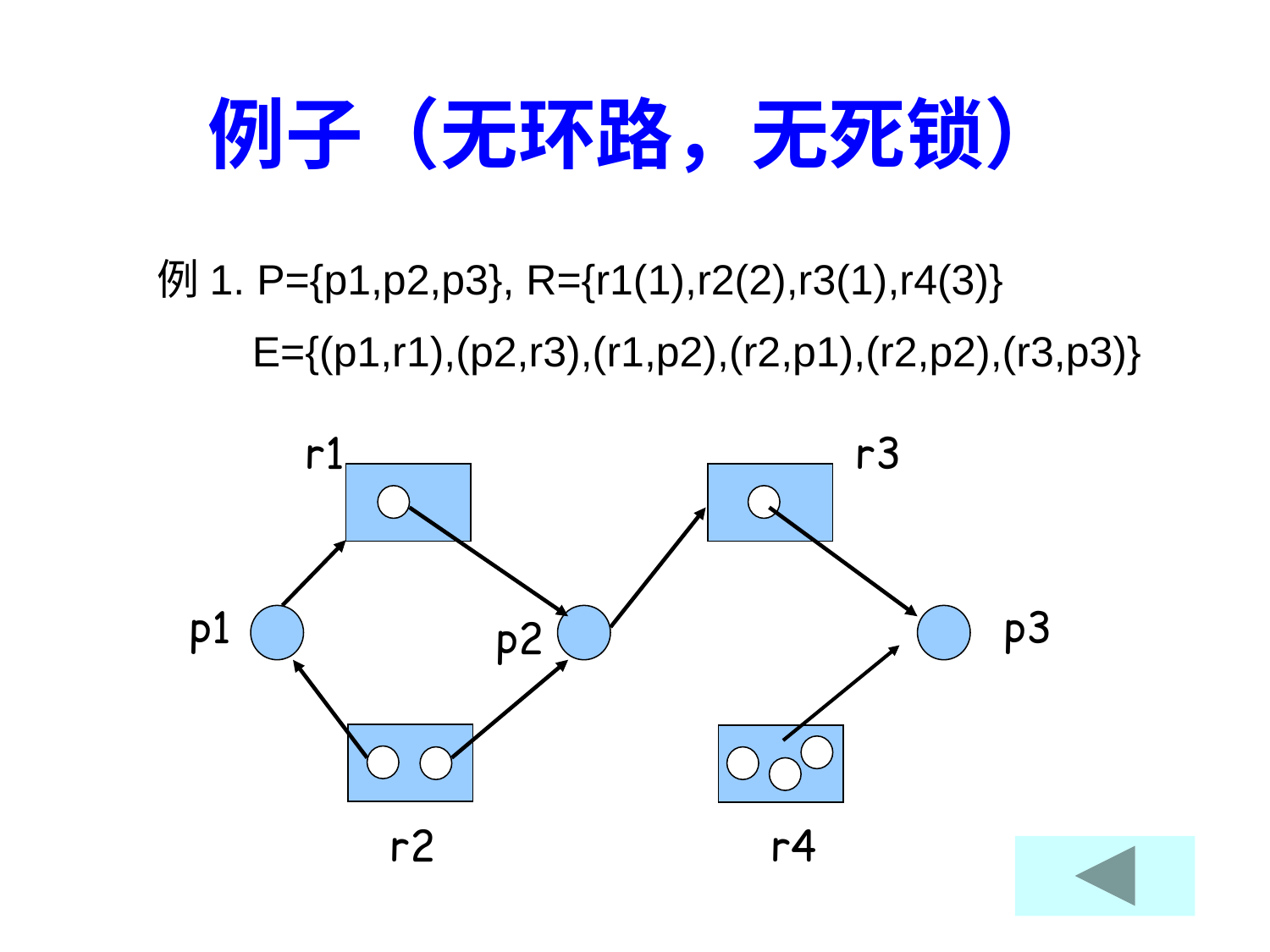

例子（无环路，无死锁）
例1. P={p1,p2,p3}, R={r1(1),r2(2),r3(1),r4(3)}
        E={(p1,r1),(p2,r3),(r1,p2),(r2,p1),(r2,p2),(r3,p3)}
r1
r3

p1
p3

p2

r2
r4